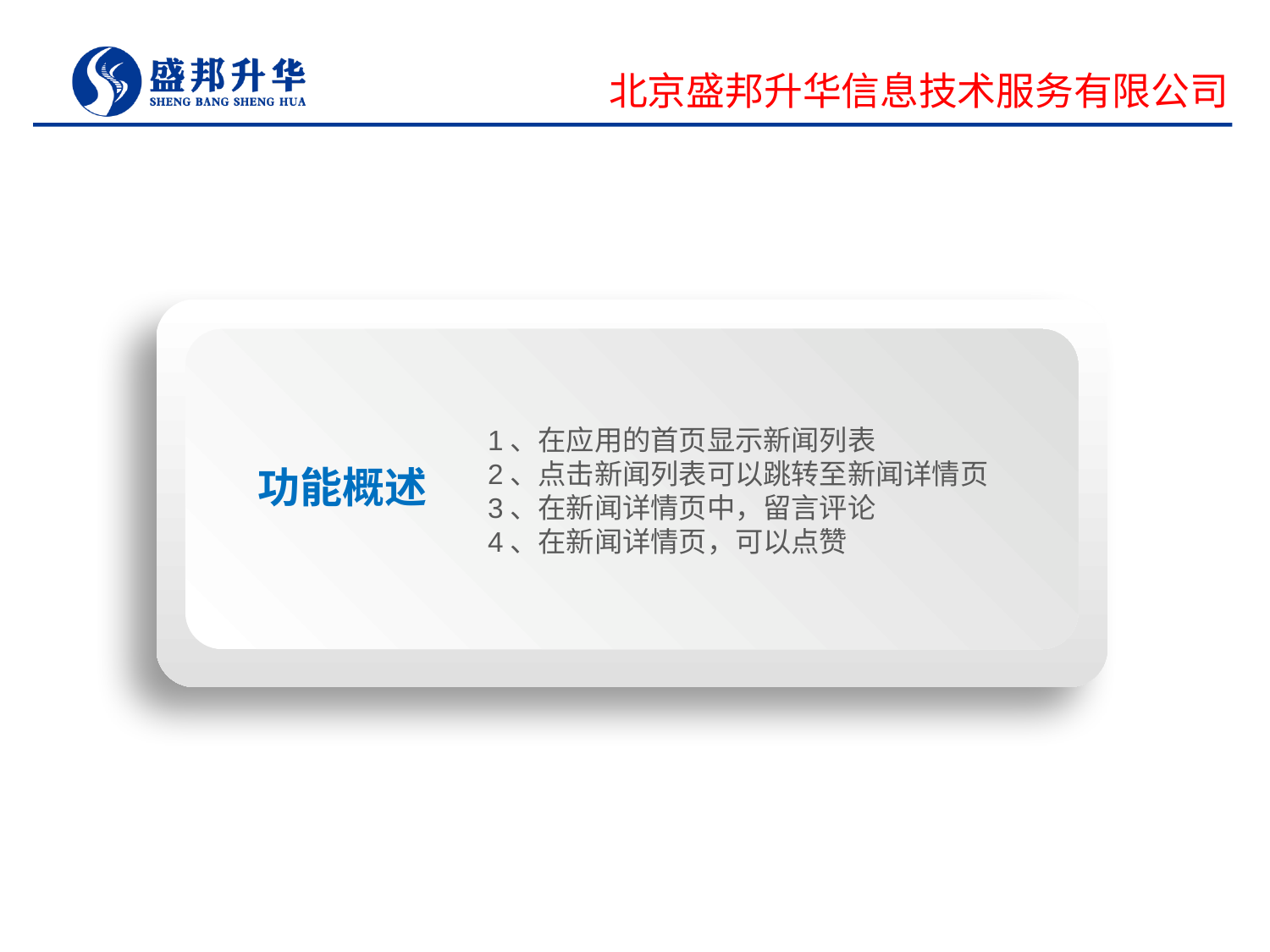

北京盛邦升华信息技术服务有限公司

1、在应用的首页显示新闻列表
2、点击新闻列表可以跳转至新闻详情页
3、在新闻详情页中，留言评论
4、在新闻详情页，可以点赞
功能概述